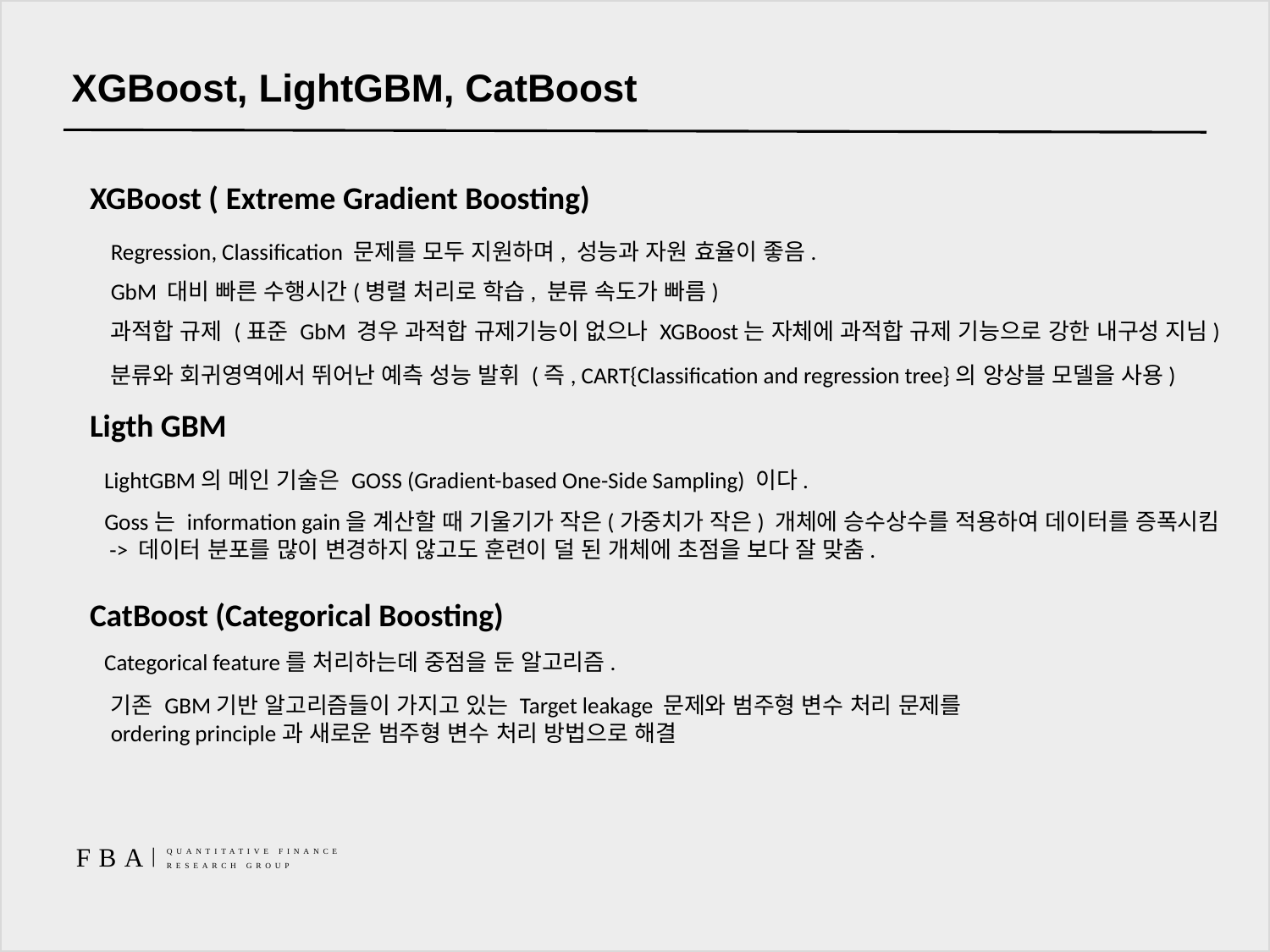

# XGBoost, LightGBM, CatBoost
XGBoost ( Extreme Gradient Boosting)
Regression, Classification 문제를 모두 지원하며, 성능과 자원 효율이 좋음.
GbM 대비 빠른 수행시간(병렬 처리로 학습, 분류 속도가 빠름)
과적합 규제 (표준 GbM 경우 과적합 규제기능이 없으나 XGBoost는 자체에 과적합 규제 기능으로 강한 내구성 지님)
분류와 회귀영역에서 뛰어난 예측 성능 발휘 (즉, CART{Classification and regression tree}의 앙상블 모델을 사용)
Ligth GBM
LightGBM의 메인 기술은 GOSS (Gradient-based One-Side Sampling) 이다.
Goss는 information gain을 계산할 때 기울기가 작은(가중치가 작은) 개체에 승수상수를 적용하여 데이터를 증폭시킴
 -> 데이터 분포를 많이 변경하지 않고도 훈련이 덜 된 개체에 초점을 보다 잘 맞춤.
CatBoost (Categorical Boosting)
Categorical feature를 처리하는데 중점을 둔 알고리즘.
기존 GBM기반 알고리즘들이 가지고 있는 Target leakage 문제와 범주형 변수 처리 문제를
ordering principle과 새로운 범주형 변수 처리 방법으로 해결